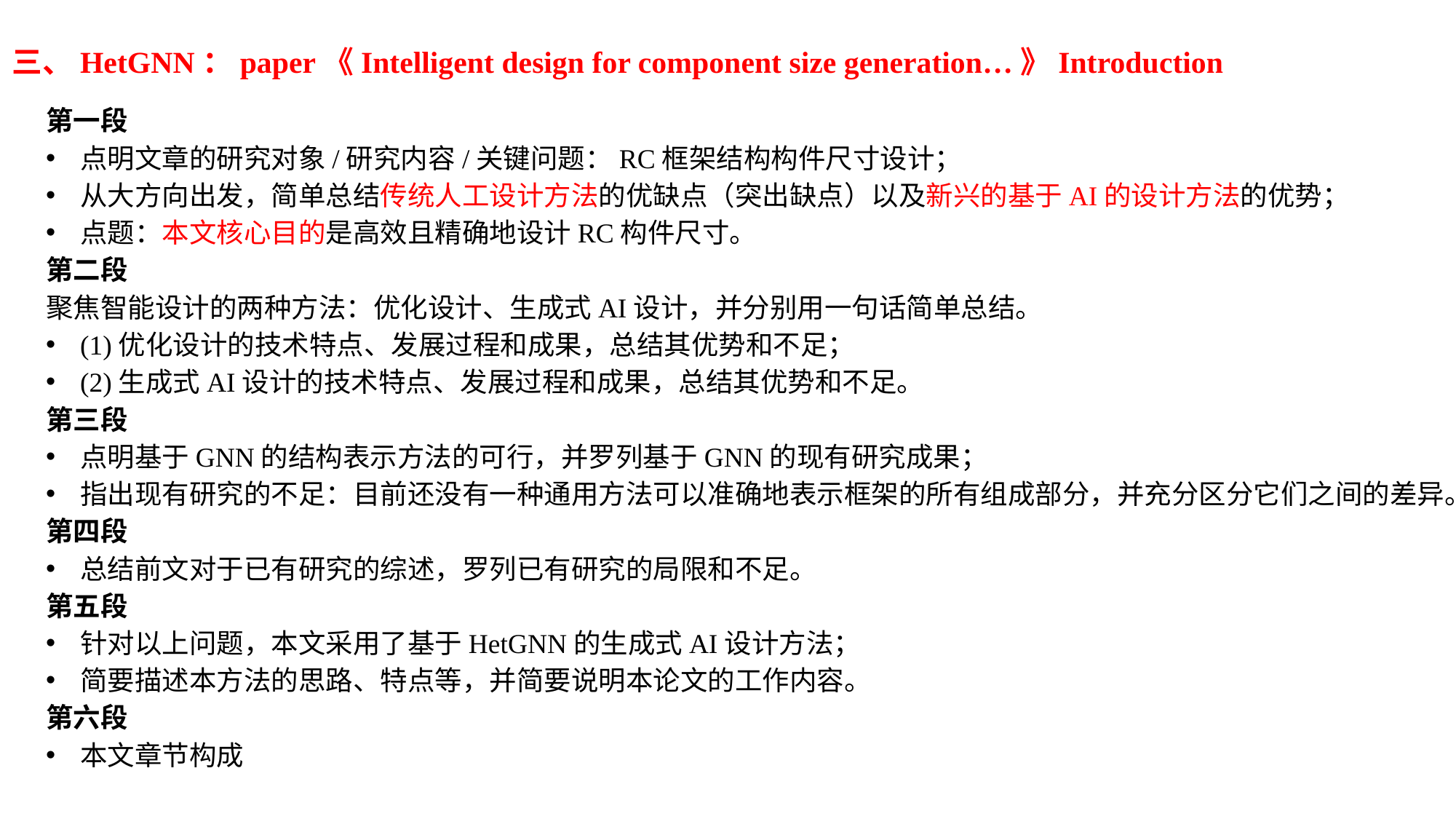

三、HetGNN：paper《Intelligent design for component size generation…》Introduction
第一段
点明文章的研究对象/研究内容/关键问题：RC框架结构构件尺寸设计；
从大方向出发，简单总结传统人工设计方法的优缺点（突出缺点）以及新兴的基于AI的设计方法的优势；
点题：本文核心目的是高效且精确地设计RC构件尺寸。
第二段
聚焦智能设计的两种方法：优化设计、生成式AI设计，并分别用一句话简单总结。
(1)优化设计的技术特点、发展过程和成果，总结其优势和不足；
(2)生成式AI设计的技术特点、发展过程和成果，总结其优势和不足。
第三段
点明基于GNN的结构表示方法的可行，并罗列基于GNN的现有研究成果；
指出现有研究的不足：目前还没有一种通用方法可以准确地表示框架的所有组成部分，并充分区分它们之间的差异。
第四段
总结前文对于已有研究的综述，罗列已有研究的局限和不足。
第五段
针对以上问题，本文采用了基于HetGNN的生成式AI设计方法；
简要描述本方法的思路、特点等，并简要说明本论文的工作内容。
第六段
本文章节构成